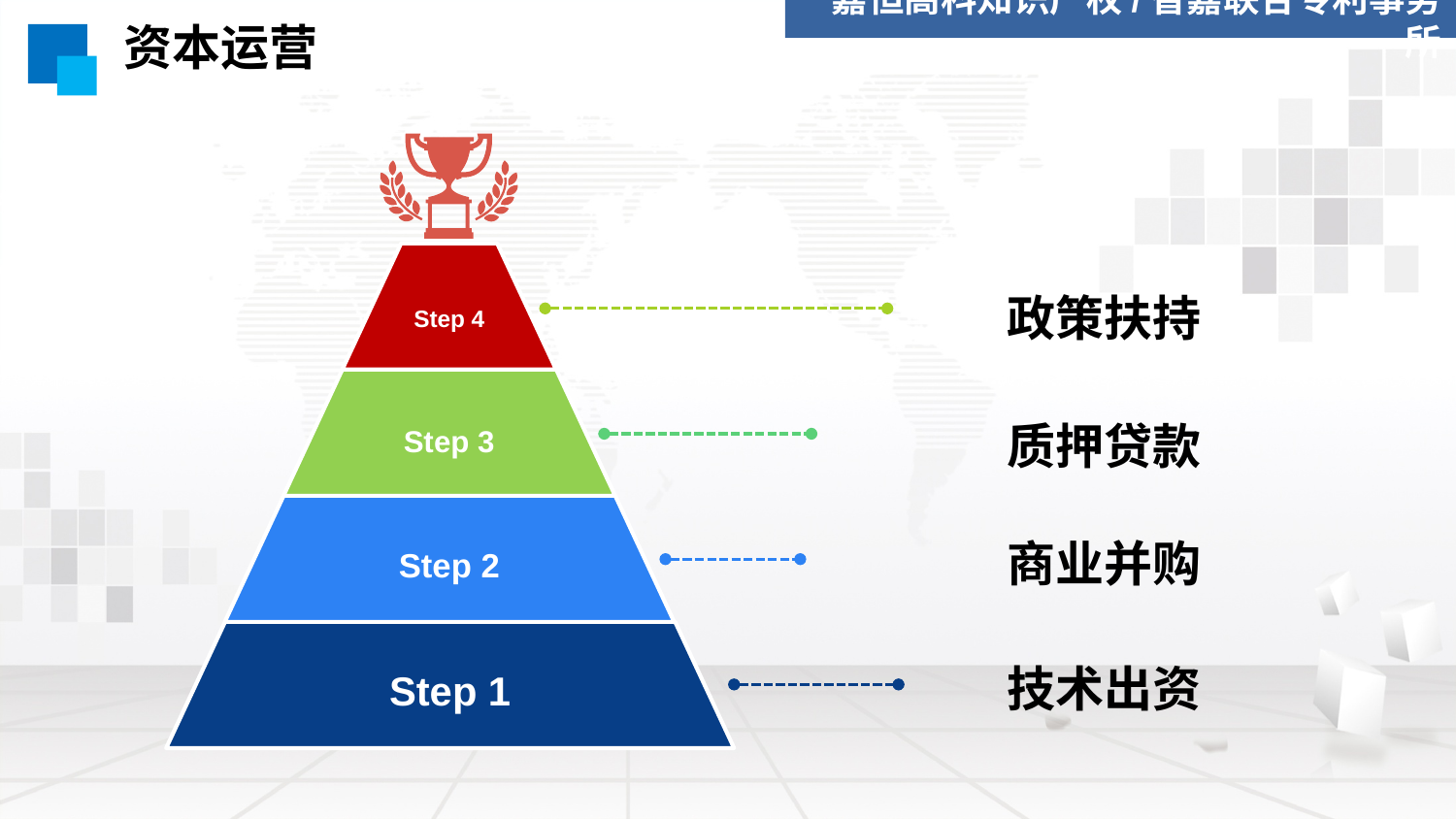

嘉恒高科知识产权/智嘉联合专利事务所
资本运营

Step 4
Step 3
Step 2
Step 1
政策扶持
质押贷款
商业并购
技术出资